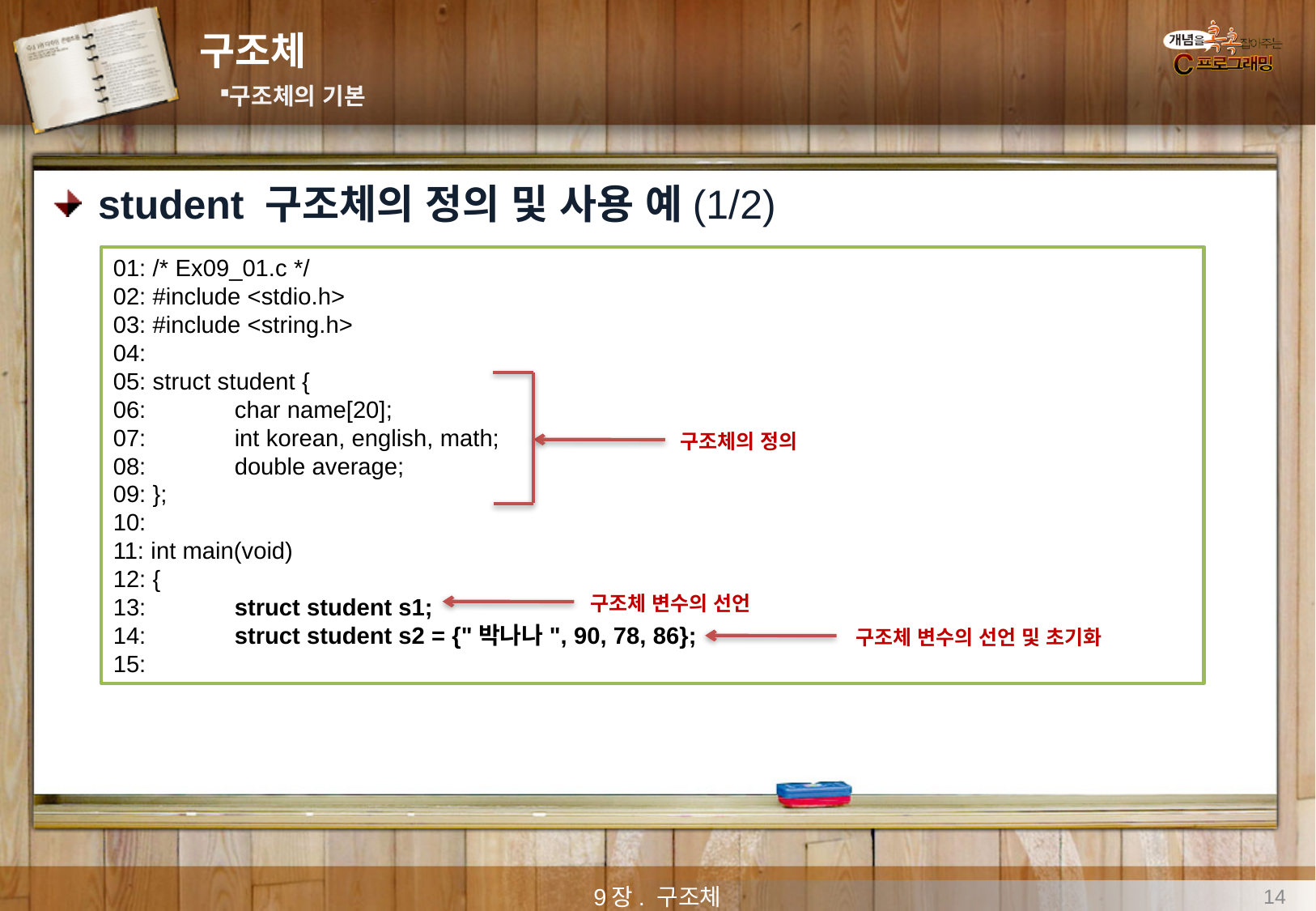

# 구조체
구조체의 기본
student 구조체의 정의 및 사용 예(1/2)
01: /* Ex09_01.c */
02: #include <stdio.h>
03: #include <string.h>
04:
05: struct student {
06: 	char name[20];
07: 	int korean, english, math;
08: 	double average;
09: };
10:
11: int main(void)
12: {
13: 	struct student s1;
14: 	struct student s2 = {"박나나", 90, 78, 86};
15:
구조체의 정의
구조체 변수의 선언
구조체 변수의 선언 및 초기화
9장. 구조체
14